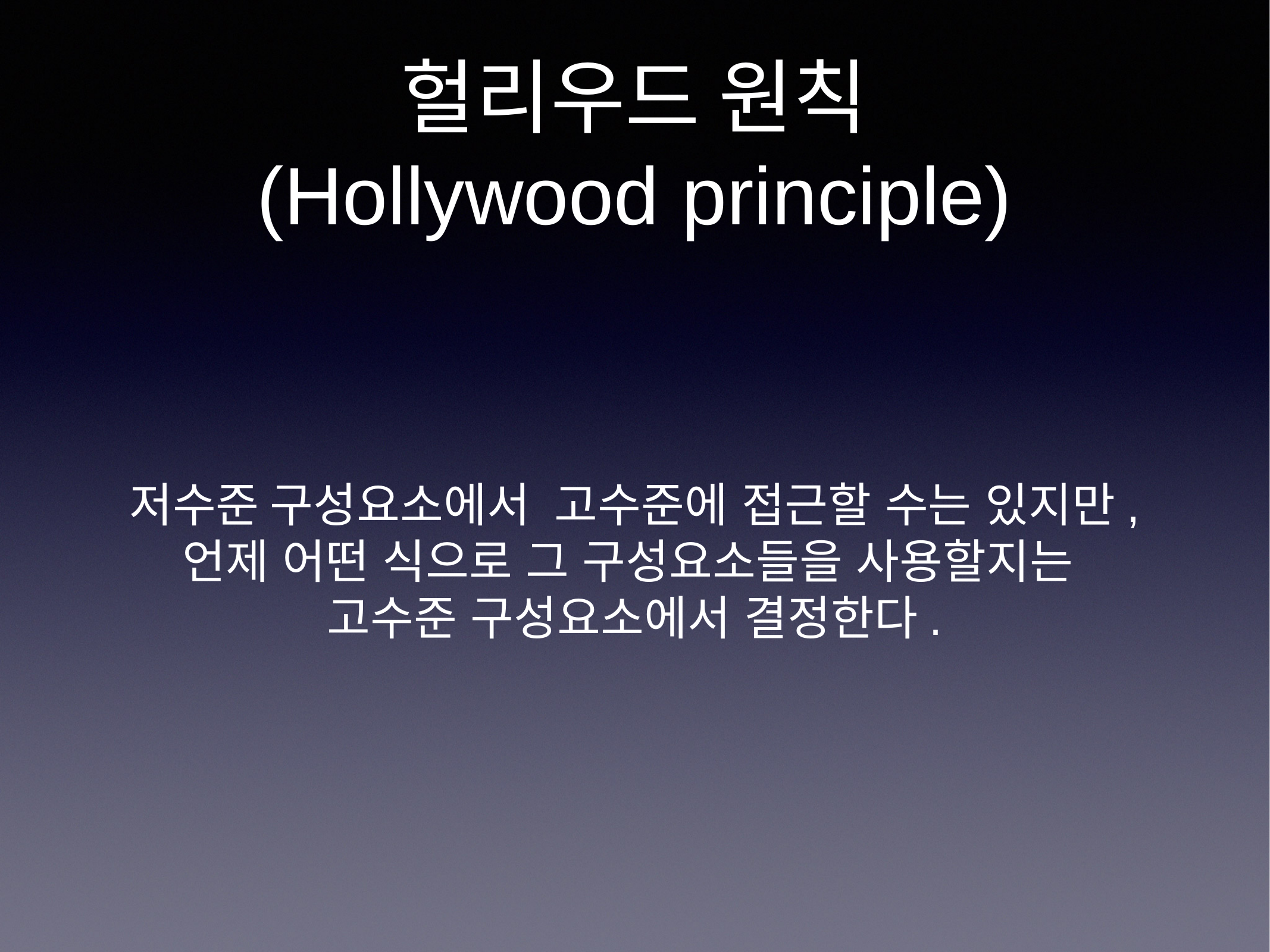

# 헐리우드 원칙
(Hollywood principle)
저수준 구성요소에서  고수준에 접근할 수는 있지만,
언제 어떤 식으로 그 구성요소들을 사용할지는
고수준 구성요소에서 결정한다.